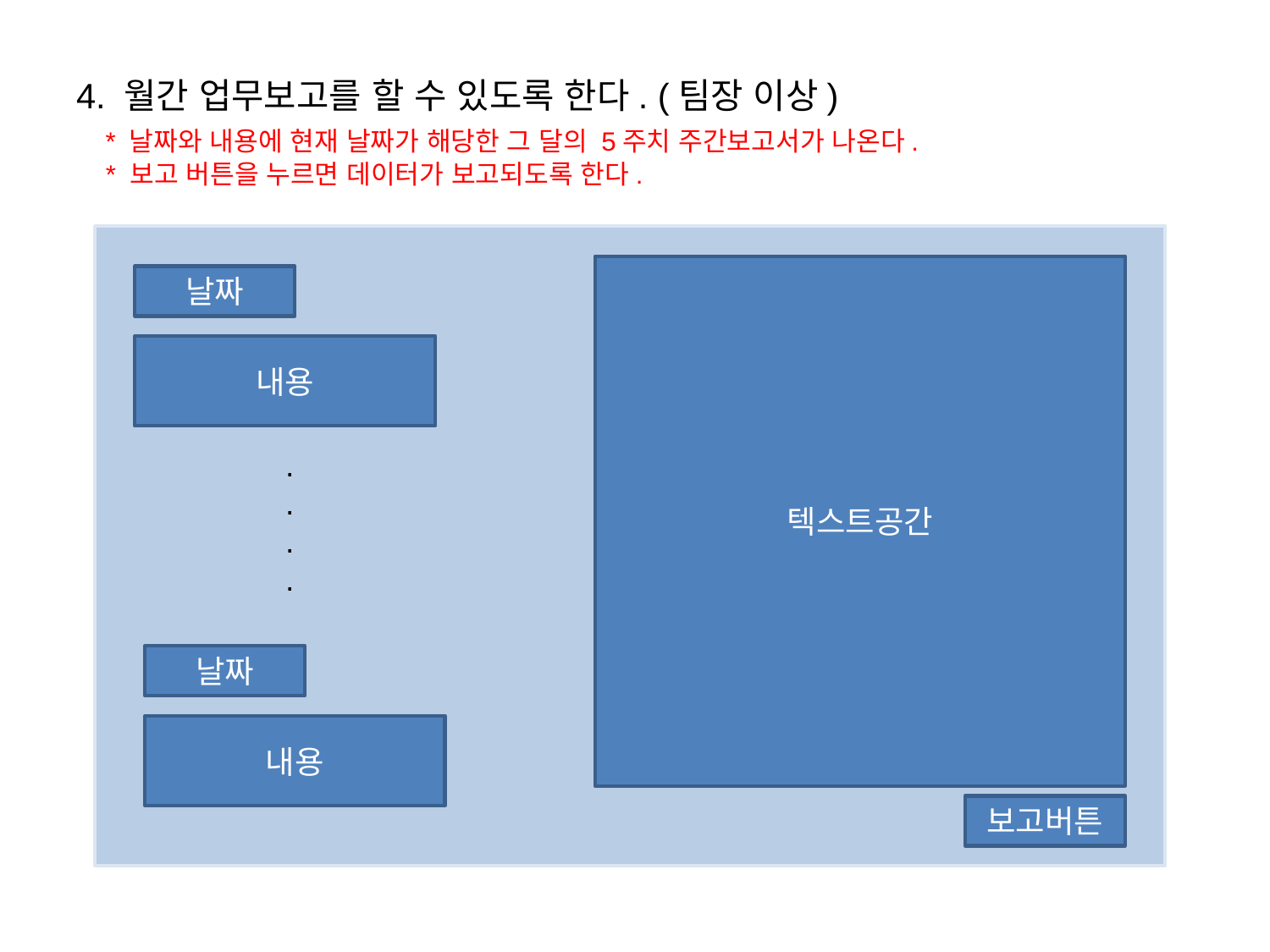

# 4. 월간 업무보고를 할 수 있도록 한다. (팀장 이상) * 날짜와 내용에 현재 날짜가 해당한 그 달의 5주치 주간보고서가 나온다. * 보고 버튼을 누르면 데이터가 보고되도록 한다.

텍스트공간
날짜
내용
.
.
.
.
날짜
내용
보고버튼